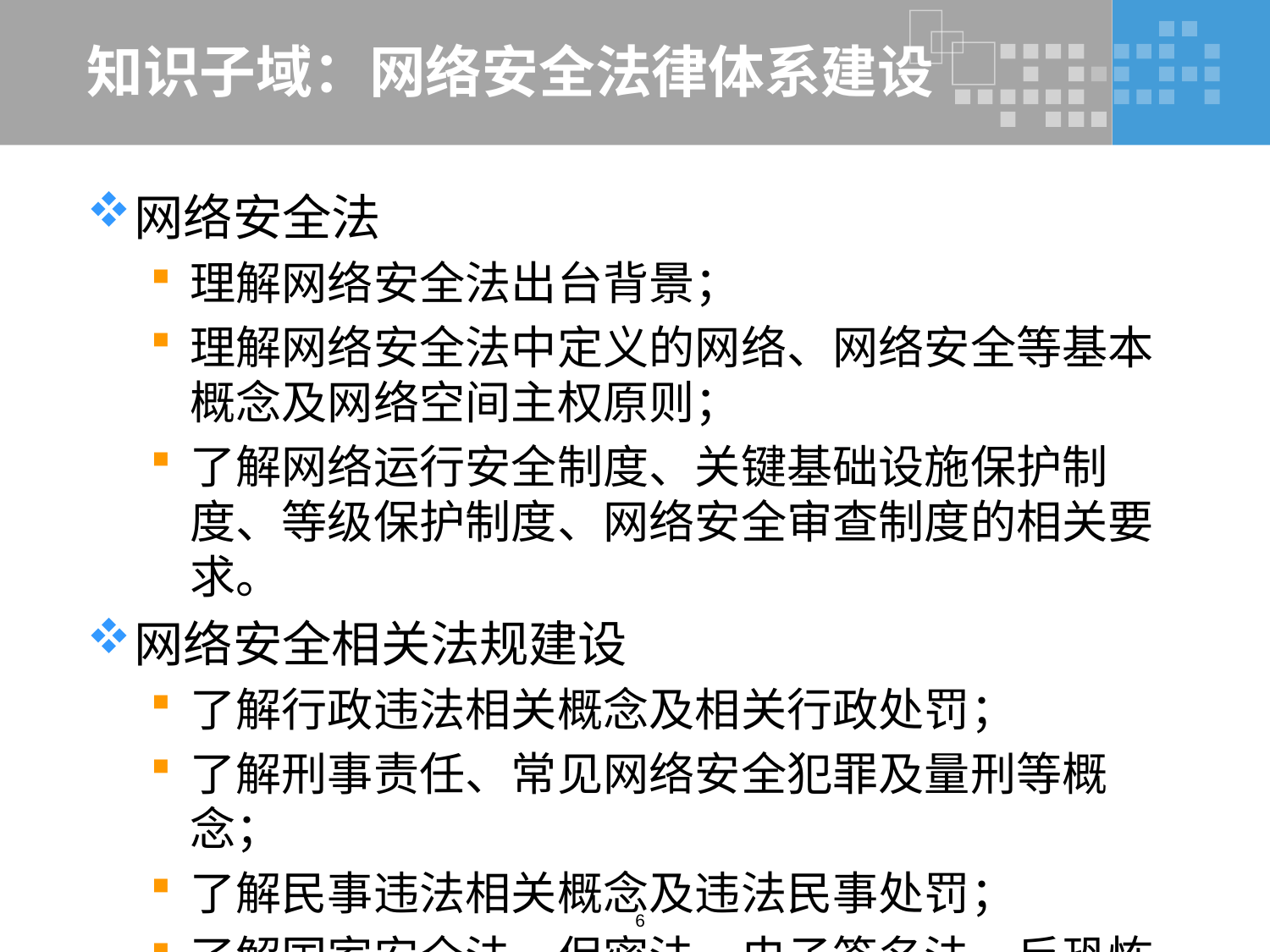

# 知识子域：网络安全法律体系建设
网络安全法
理解网络安全法出台背景；
理解网络安全法中定义的网络、网络安全等基本概念及网络空间主权原则；
了解网络运行安全制度、关键基础设施保护制度、等级保护制度、网络安全审查制度的相关要求。
网络安全相关法规建设
了解行政违法相关概念及相关行政处罚；
了解刑事责任、常见网络安全犯罪及量刑等概念；
了解民事违法相关概念及违法民事处罚；
了解国家安全法、保密法、电子签名法、反恐怖主义法、密码法中网络安全相关条款。
6